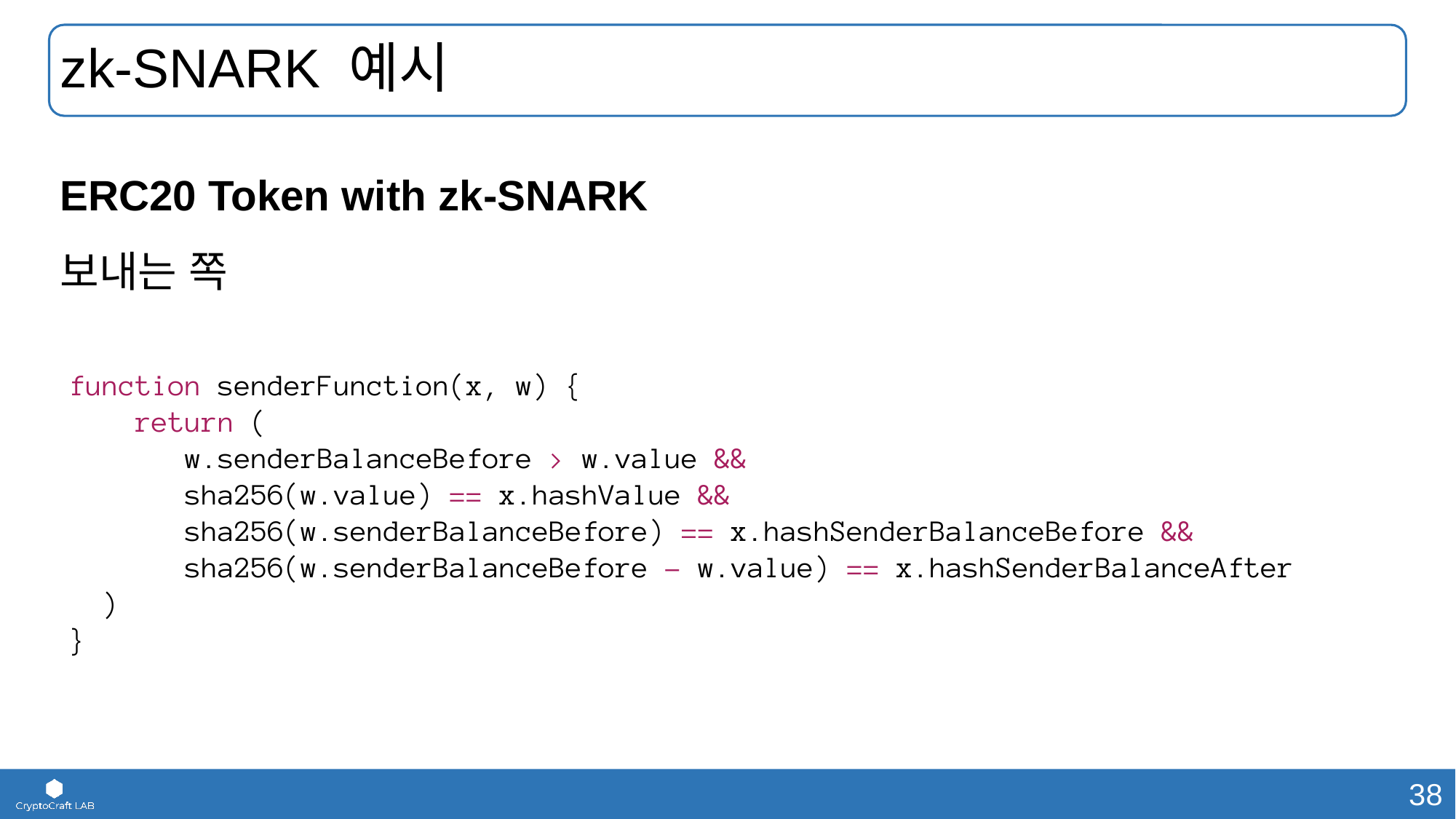

# zk-SNARK 예시
ERC20 Token with zk-SNARK
보내는 쪽

function senderFunction(x, w) {
    return (
       w.senderBalanceBefore > w.value &&
       sha256(w.value) == x.hashValue &&
       sha256(w.senderBalanceBefore) == x.hashSenderBalanceBefore &&
       sha256(w.senderBalanceBefore - w.value) == x.hashSenderBalanceAfter
  )
}